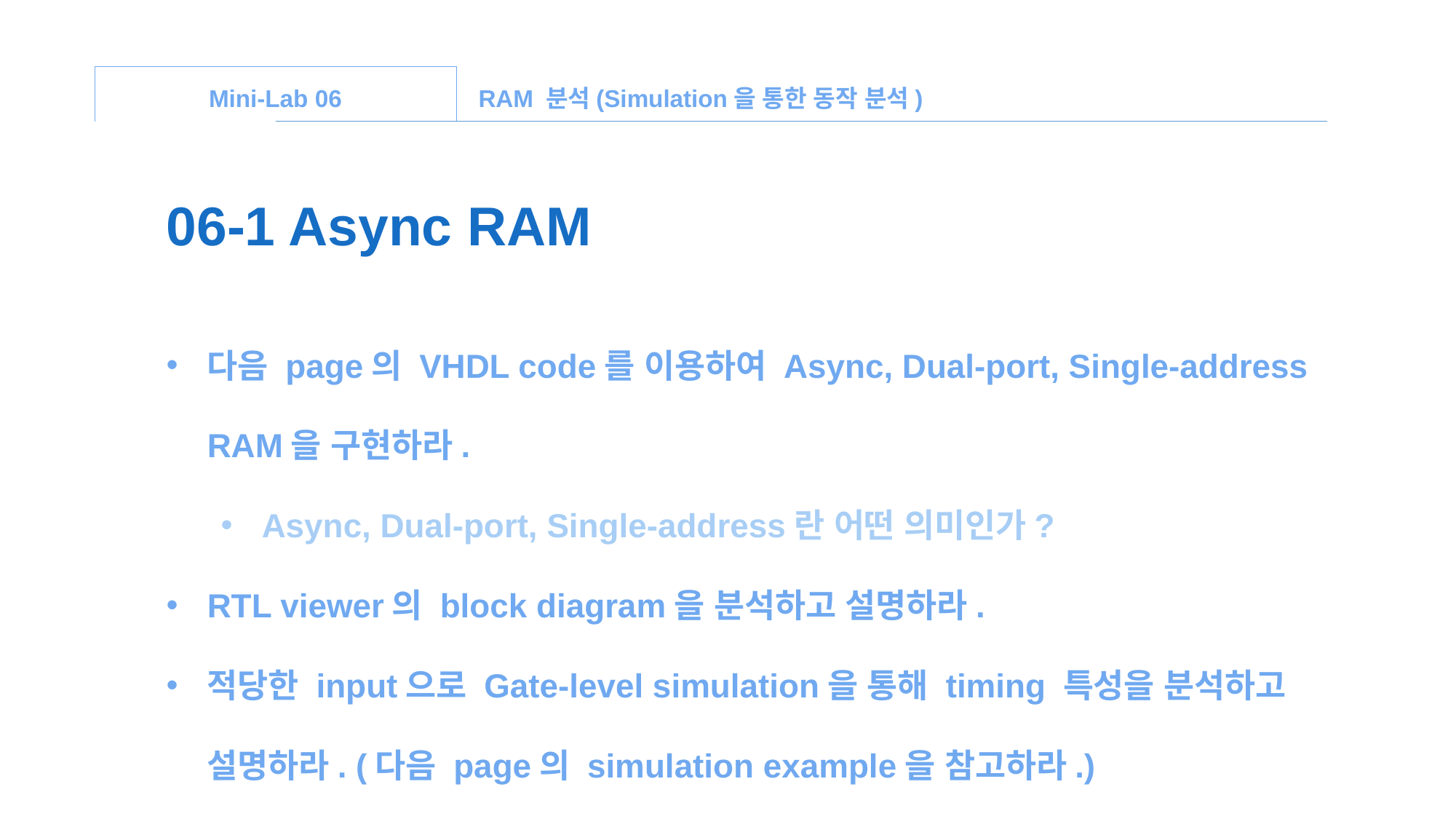

Mini-Lab 06
RAM 분석(Simulation을 통한 동작 분석)
06-1 Async RAM

다음 page의 VHDL code를 이용하여 Async, Dual-port, Single-address RAM을 구현하라.
Async, Dual-port, Single-address란 어떤 의미인가?
RTL viewer의 block diagram을 분석하고 설명하라.
적당한 input으로 Gate-level simulation을 통해 timing 특성을 분석하고 설명하라. (다음 page의 simulation example을 참고하라.)